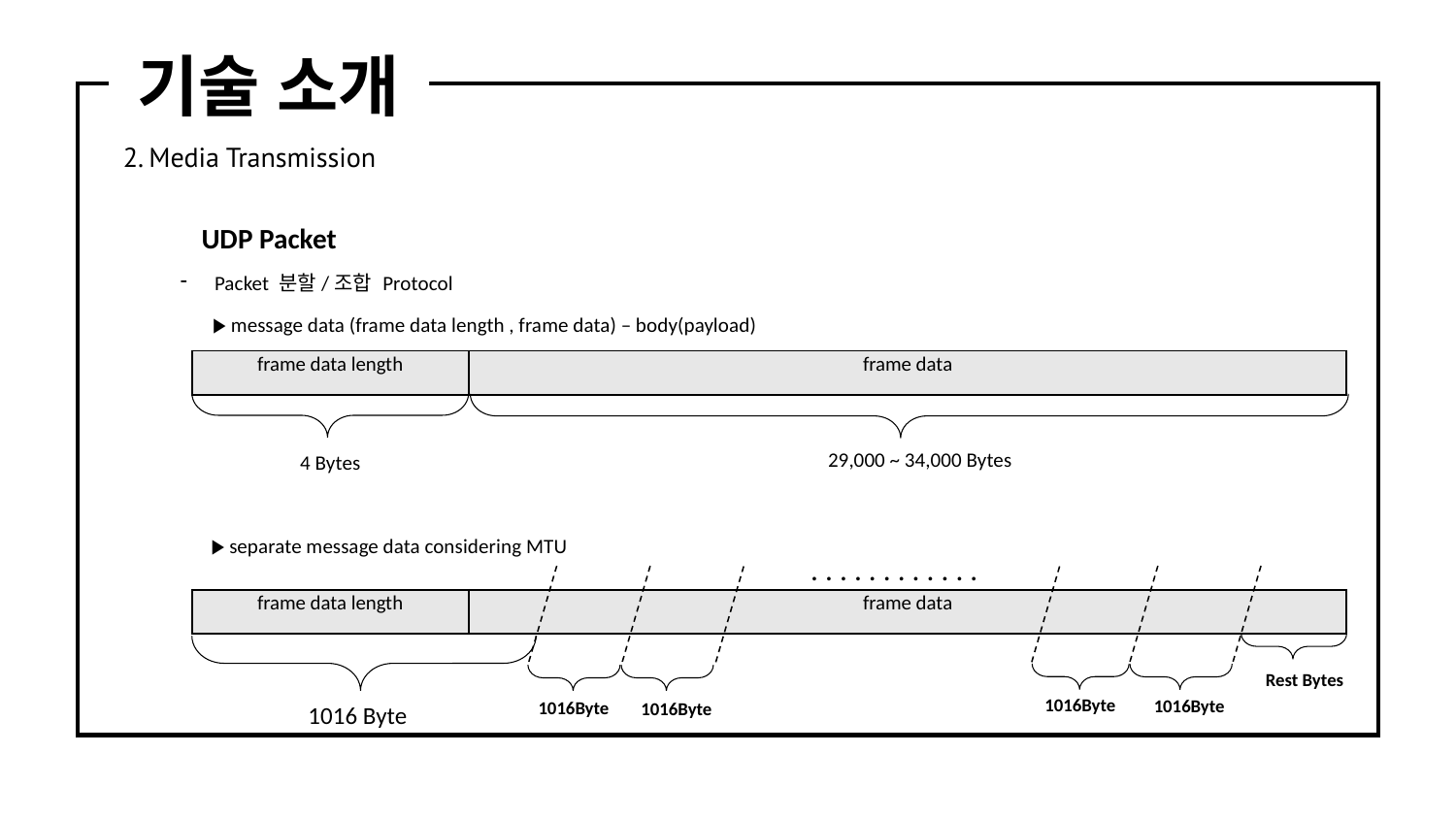

기술 소개

2. Media Transmission
UDP Packet
Packet 분할/조합 Protocol

▶ message data (frame data length , frame data) – body(payload)
| frame data length | frame data |
| --- | --- |
29,000 ~ 34,000 Bytes
4 Bytes

▶ separate message data considering MTU
. . . . . . . . . . . .
| frame data length | frame data |
| --- | --- |

Rest Bytes
1016Byte
1016Byte
1016Byte
1016Byte
1016 Byte